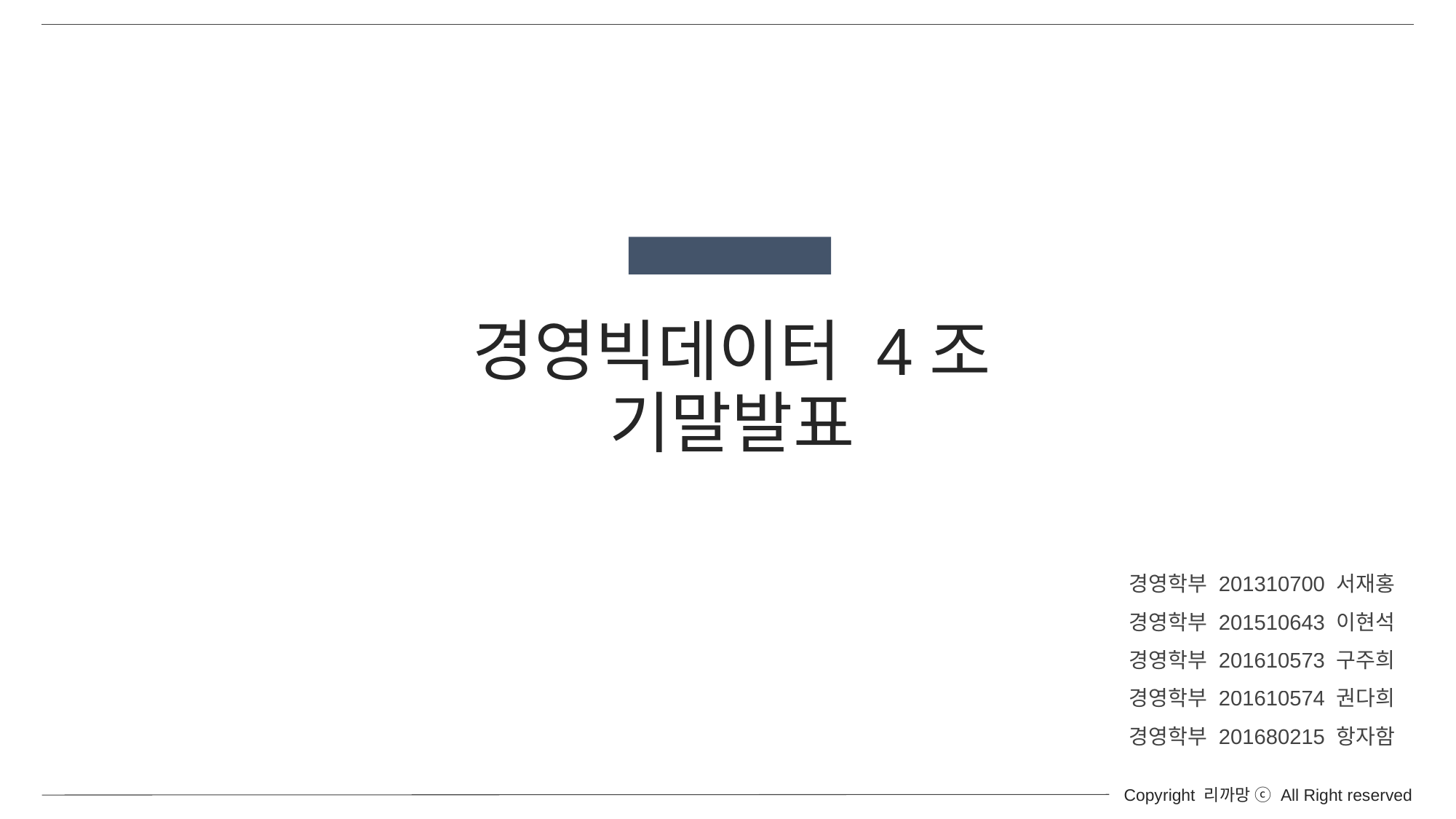

# 경영빅데이터 4조 기말발표
경영학부 201310700 서재홍
경영학부 201510643 이현석
경영학부 201610573 구주희
경영학부 201610574 권다희
경영학부 201680215 항자함